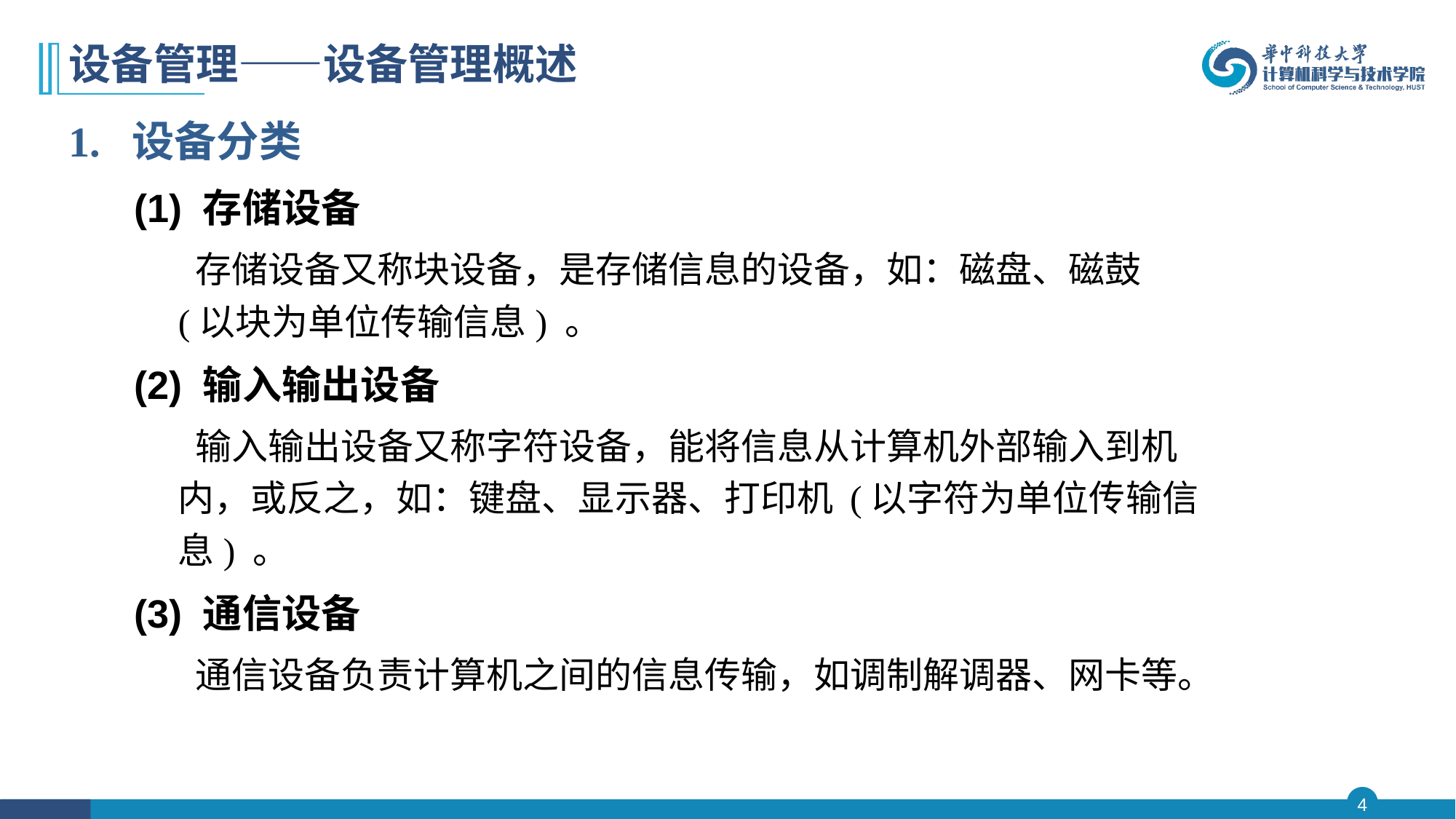

# 设备管理——设备管理概述
1.  设备分类
      (1) 存储设备
      存储设备又称块设备，是存储信息的设备，如：磁盘、磁鼓 (以块为单位传输信息) 。
      (2) 输入输出设备
      输入输出设备又称字符设备，能将信息从计算机外部输入到机内，或反之，如：键盘、显示器、打印机 (以字符为单位传输信息) 。
      (3) 通信设备
      通信设备负责计算机之间的信息传输，如调制解调器、网卡等。